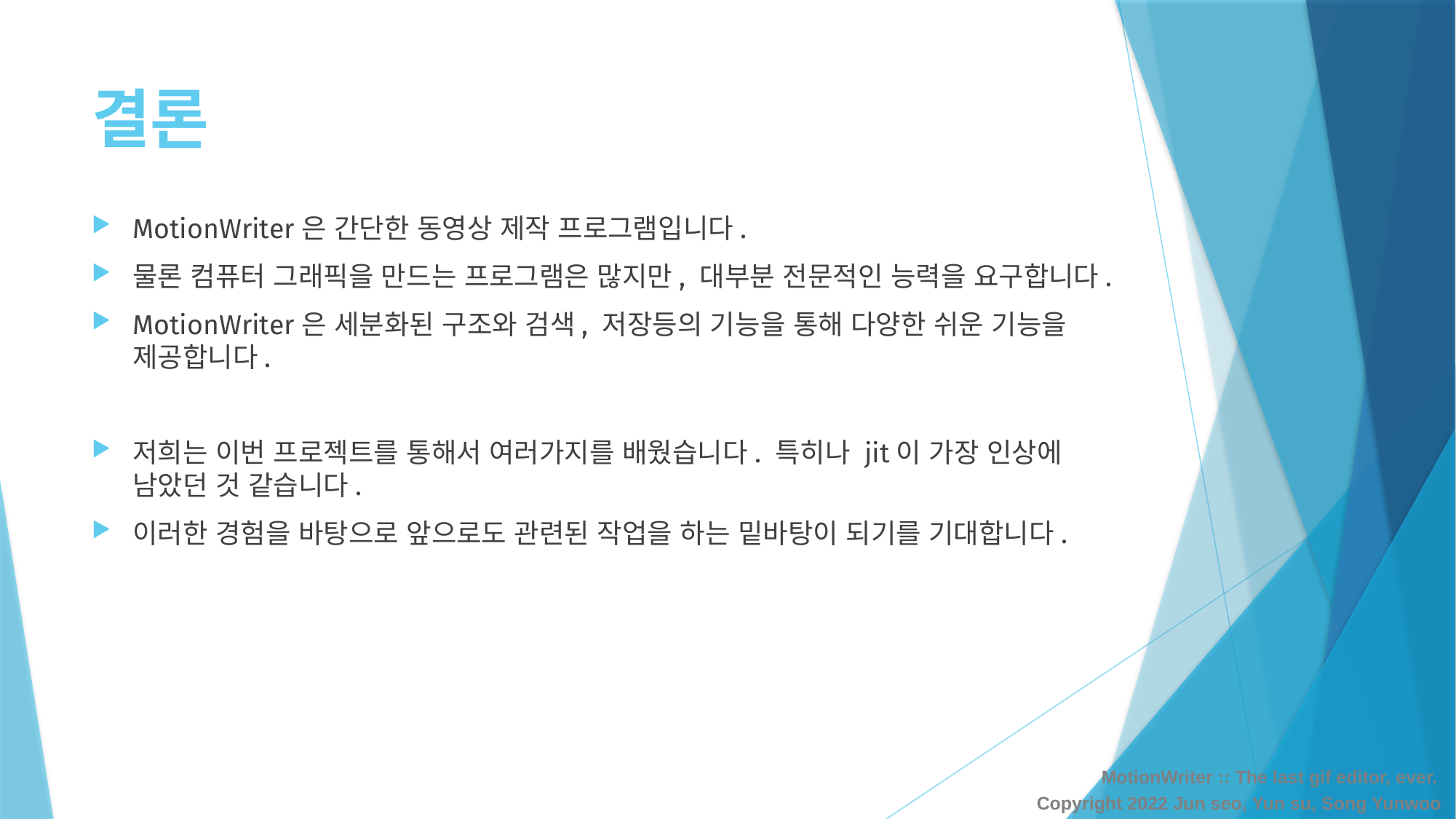

# 결론
MotionWriter은 간단한 동영상 제작 프로그램입니다.
물론 컴퓨터 그래픽을 만드는 프로그램은 많지만, 대부분 전문적인 능력을 요구합니다.
MotionWriter은 세분화된 구조와 검색, 저장등의 기능을 통해 다양한 쉬운 기능을 제공합니다.

저희는 이번 프로젝트를 통해서 여러가지를 배웠습니다. 특히나 jit이 가장 인상에 남았던 것 같습니다.
이러한 경험을 바탕으로 앞으로도 관련된 작업을 하는 밑바탕이 되기를 기대합니다.